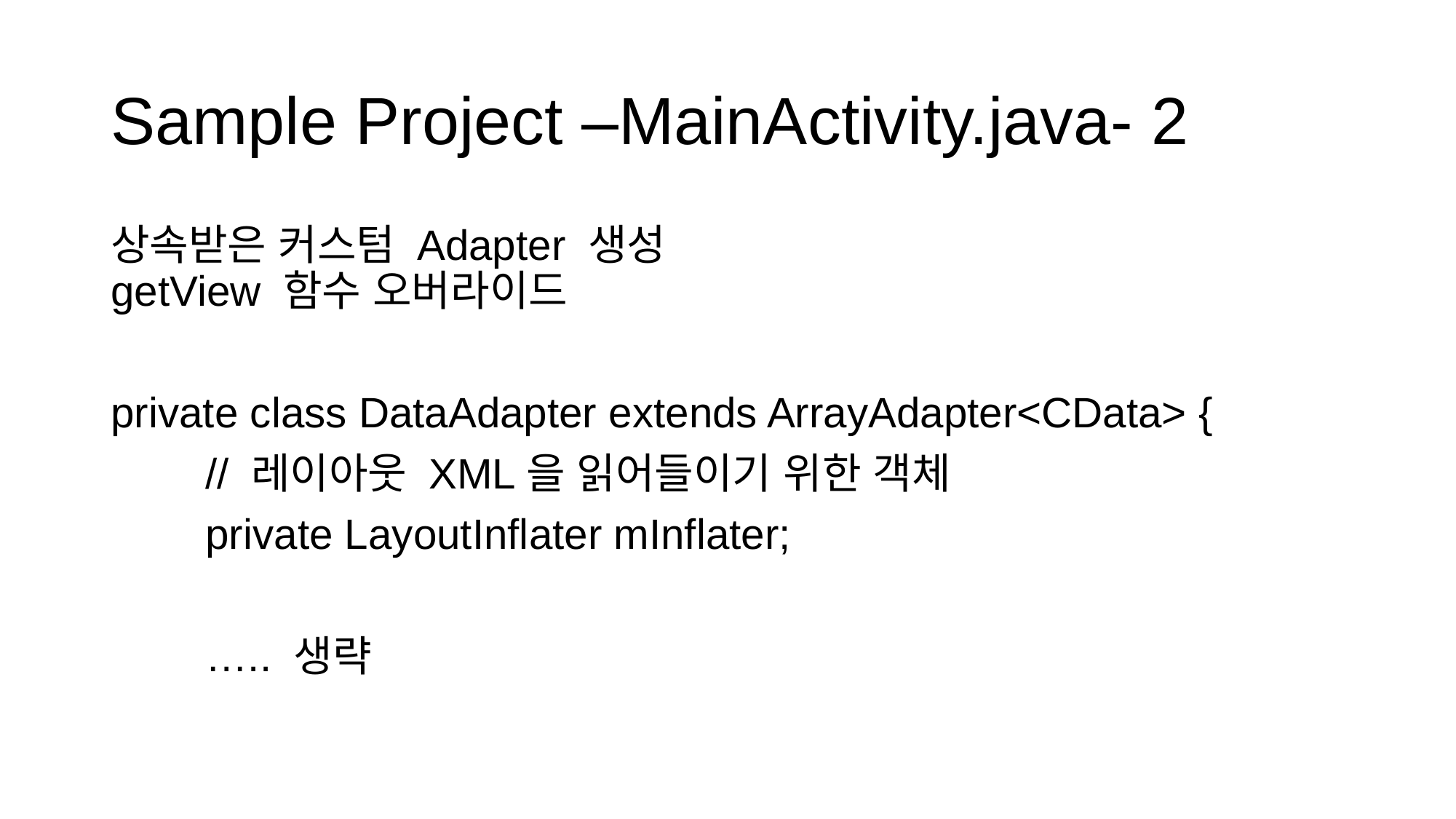

# Sample Project –MainActivity.java- 2
상속받은 커스텀 Adapter 생성
getView 함수 오버라이드

private class DataAdapter extends ArrayAdapter<CData> {
        // 레이아웃 XML을 읽어들이기 위한 객체
        private LayoutInflater mInflater;

        ….. 생략